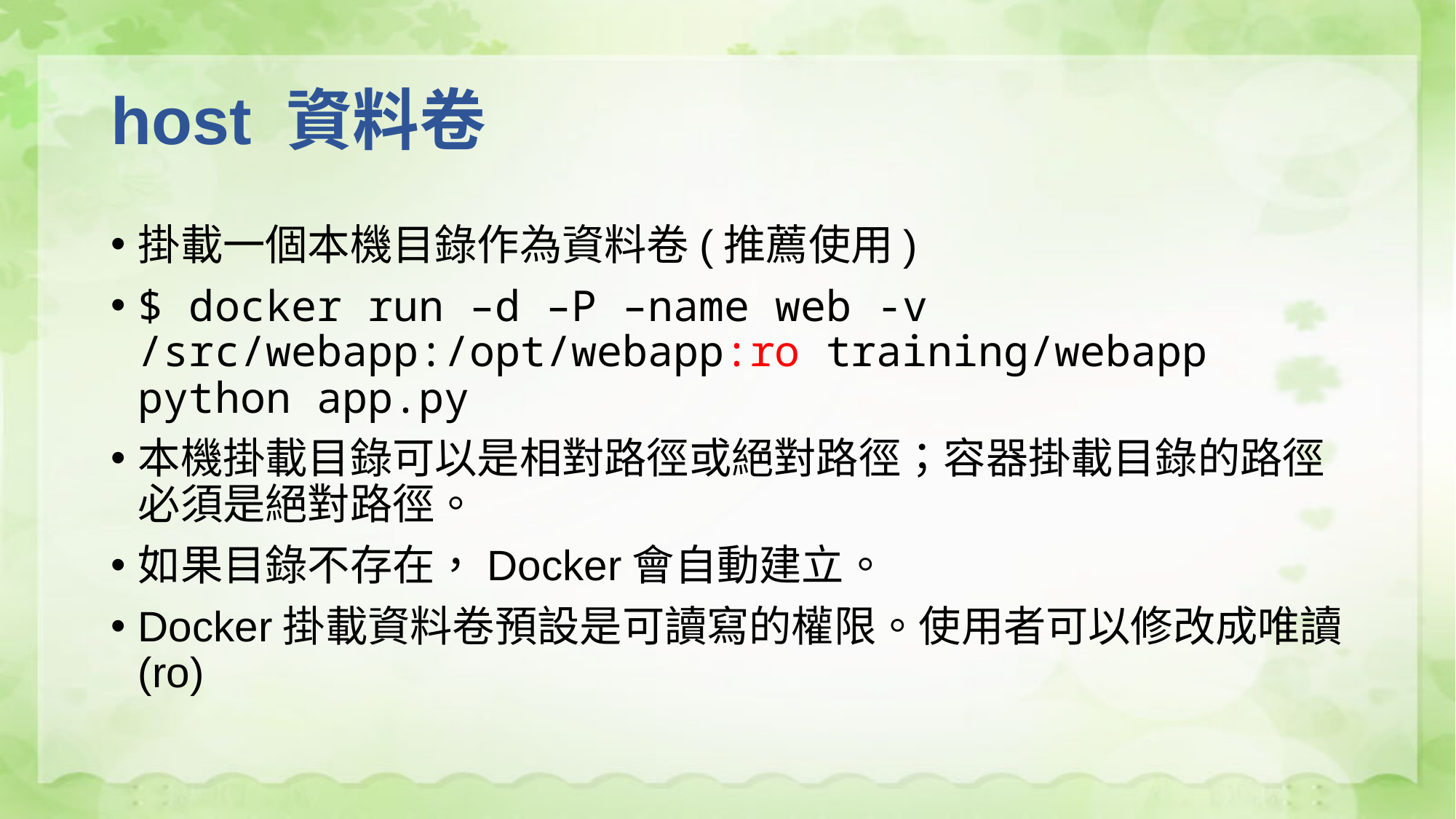

# host 資料卷
掛載一個本機目錄作為資料卷(推薦使用)
$ docker run –d –P –name web -v /src/webapp:/opt/webapp:ro training/webapp python app.py
本機掛載目錄可以是相對路徑或絕對路徑；容器掛載目錄的路徑必須是絕對路徑。
如果目錄不存在，Docker會自動建立。
Docker掛載資料卷預設是可讀寫的權限。使用者可以修改成唯讀(ro)